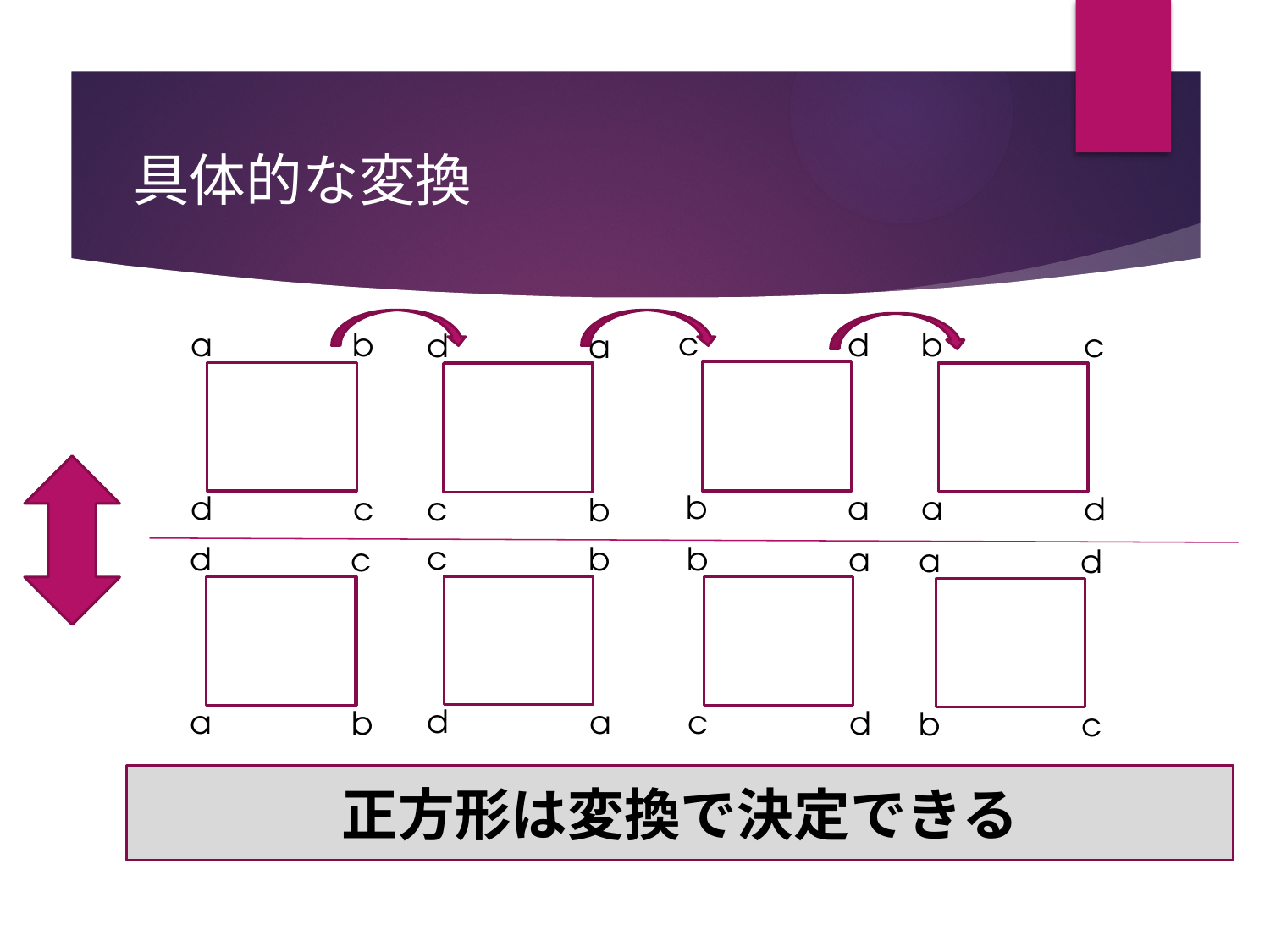

# 具体的な変換

c
a
d
b
b
c
d
a
a

b
d
a
a
c
d
c
b
c
b
d
b
c
a
a
d

d
a
a
c
b
d
b
c
正方形は変換で決定できる